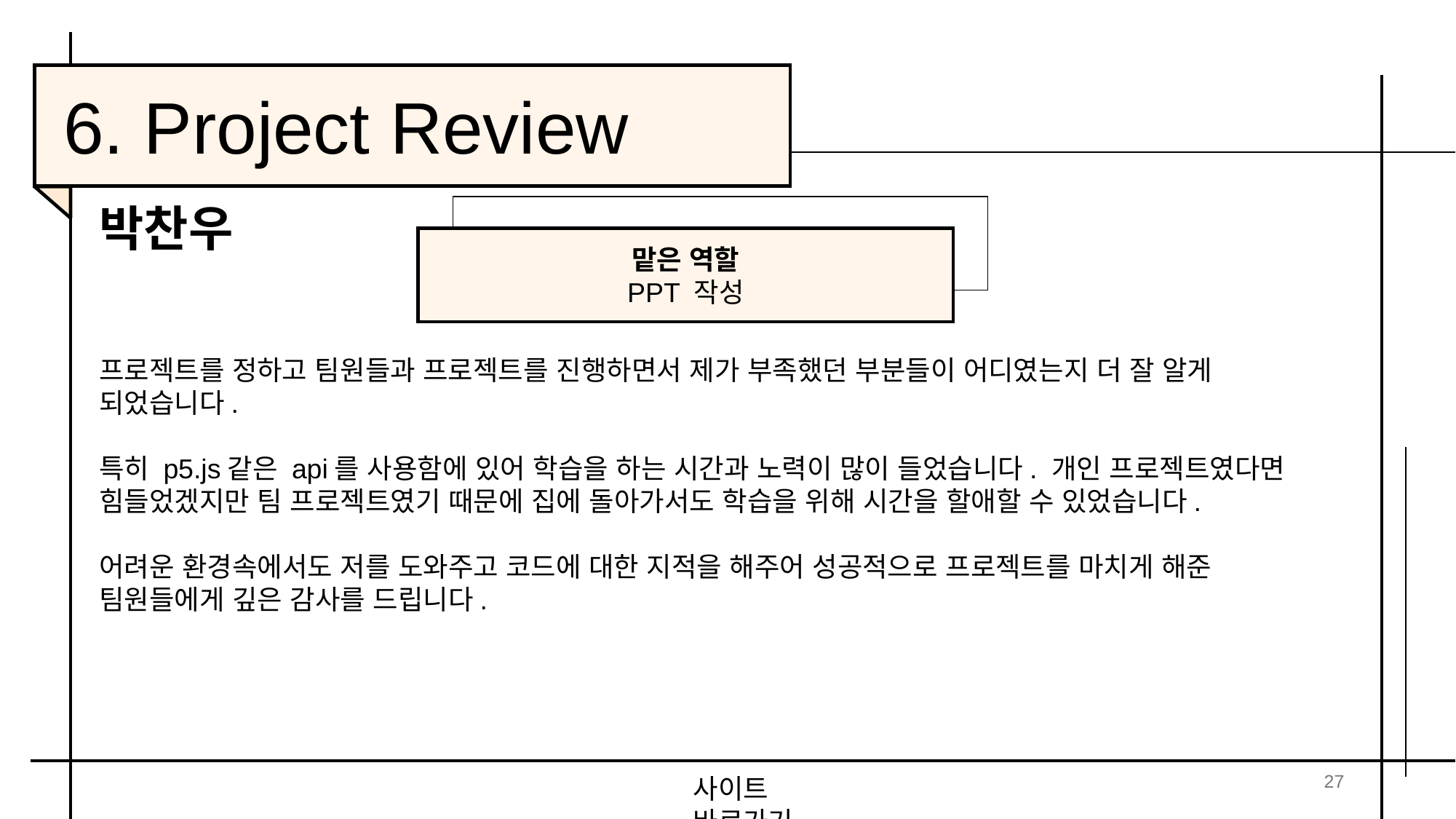

6. Project Review
박찬우

맡은 역할
PPT 작성
프로젝트를 정하고 팀원들과 프로젝트를 진행하면서 제가 부족했던 부분들이 어디였는지 더 잘 알게 되었습니다.

특히 p5.js같은 api를 사용함에 있어 학습을 하는 시간과 노력이 많이 들었습니다. 개인 프로젝트였다면 힘들었겠지만 팀 프로젝트였기 때문에 집에 돌아가서도 학습을 위해 시간을 할애할 수 있었습니다.

어려운 환경속에서도 저를 도와주고 코드에 대한 지적을 해주어 성공적으로 프로젝트를 마치게 해준 팀원들에게 깊은 감사를 드립니다.
27
사이트 바로가기